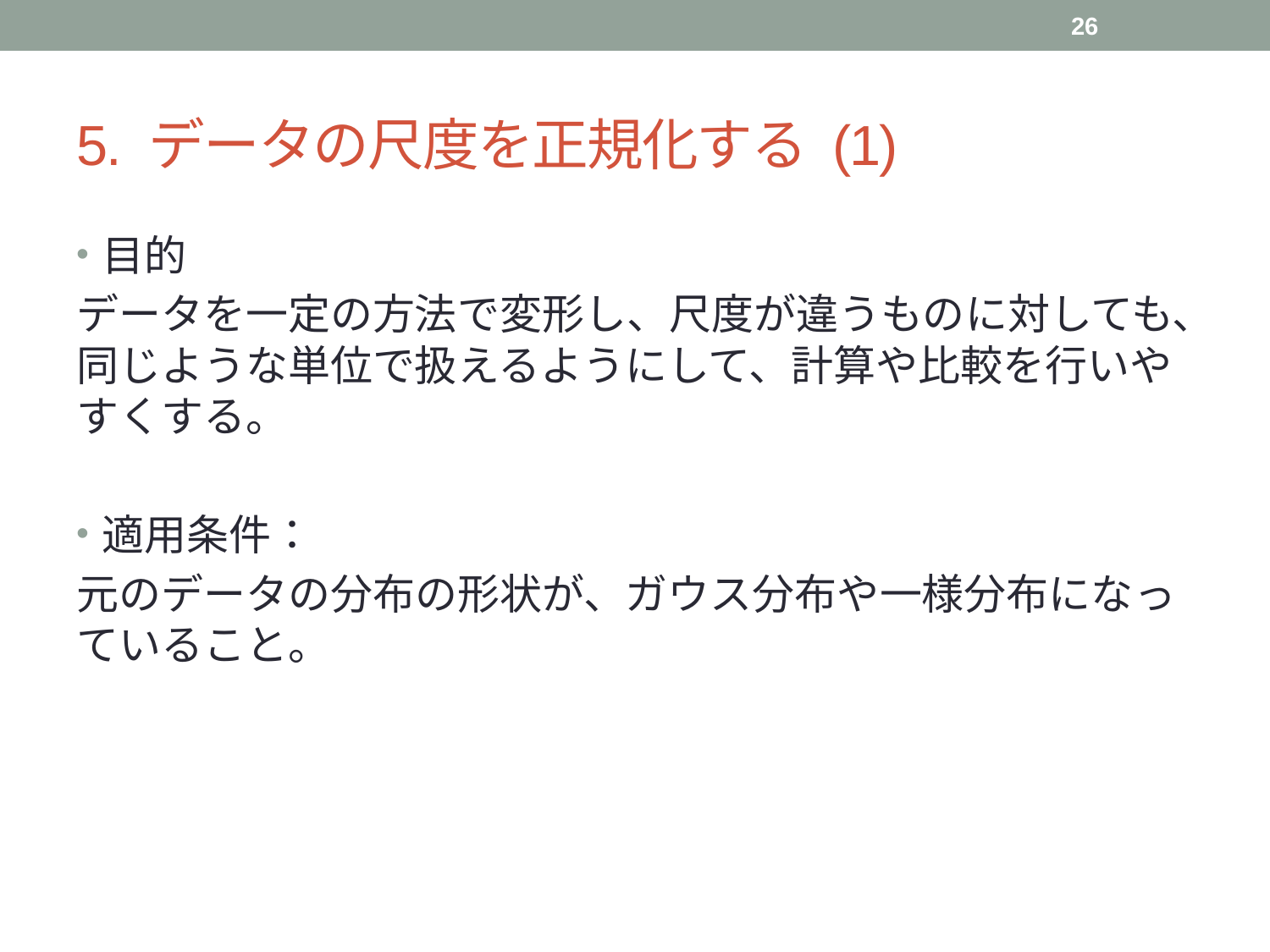

26
# 5. データの尺度を正規化する (1)
目的
データを一定の方法で変形し、尺度が違うものに対しても、同じような単位で扱えるようにして、計算や比較を行いやすくする。

適用条件：
元のデータの分布の形状が、ガウス分布や一様分布になっていること。